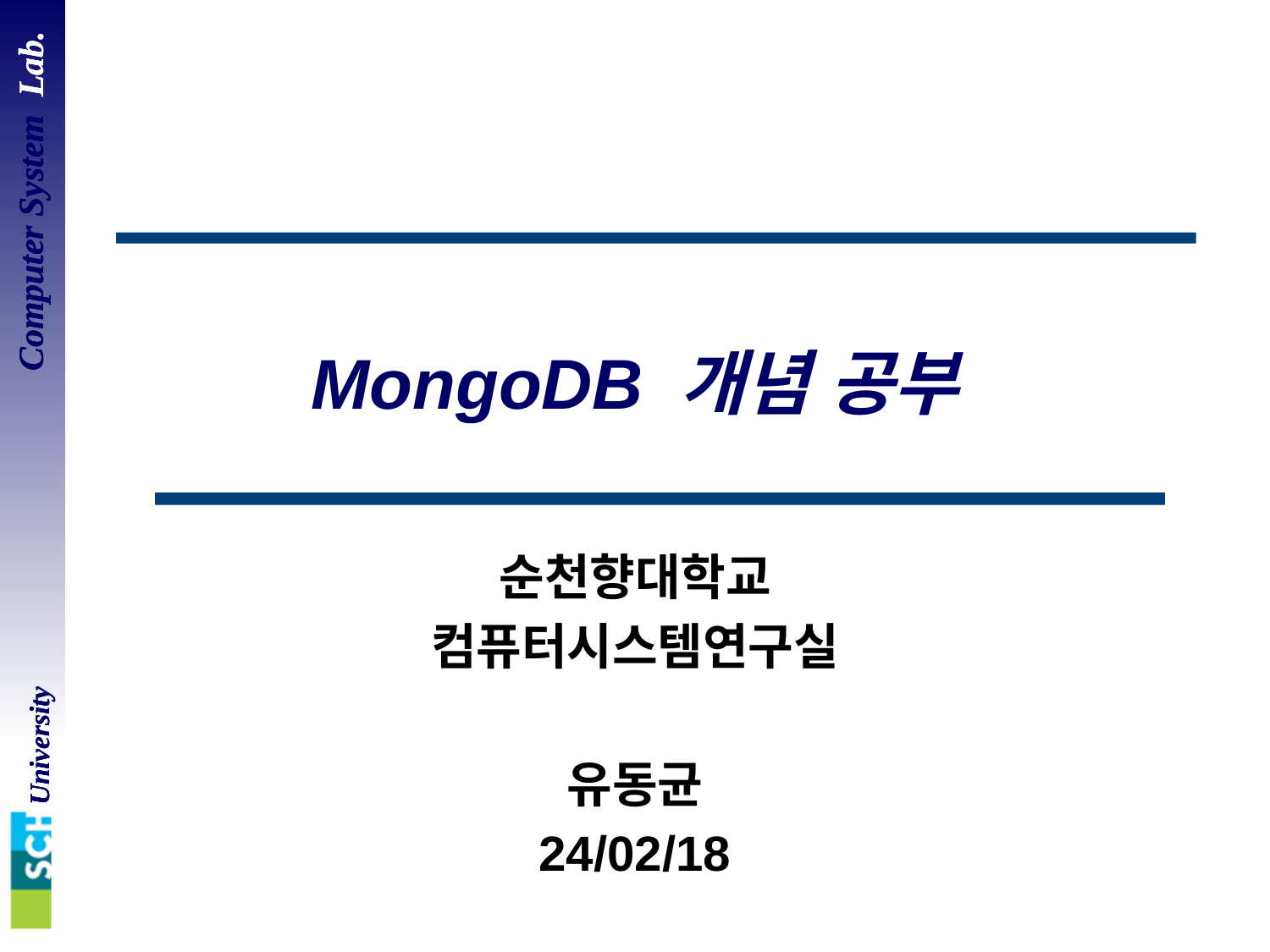

# MongoDB 개념 공부
순천향대학교
컴퓨터시스템연구실

유동균
24/02/18